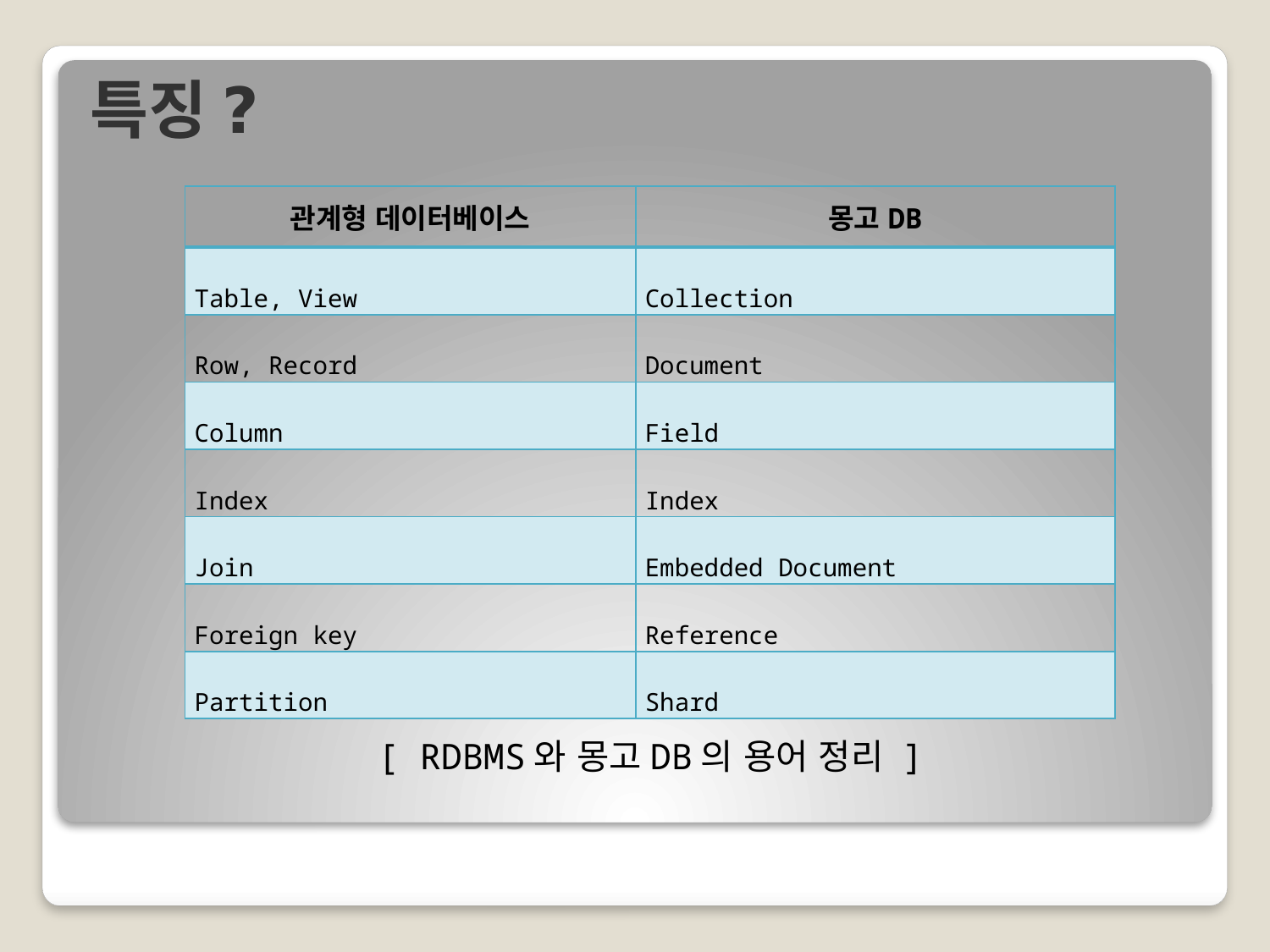

# 특징?
| 관계형 데이터베이스 | 몽고DB |
| --- | --- |
| Table, View | Collection |
| Row, Record | Document |
| Column | Field |
| Index | Index |
| Join | Embedded Document |
| Foreign key | Reference |
| Partition | Shard |
[ RDBMS와 몽고DB의 용어 정리 ]